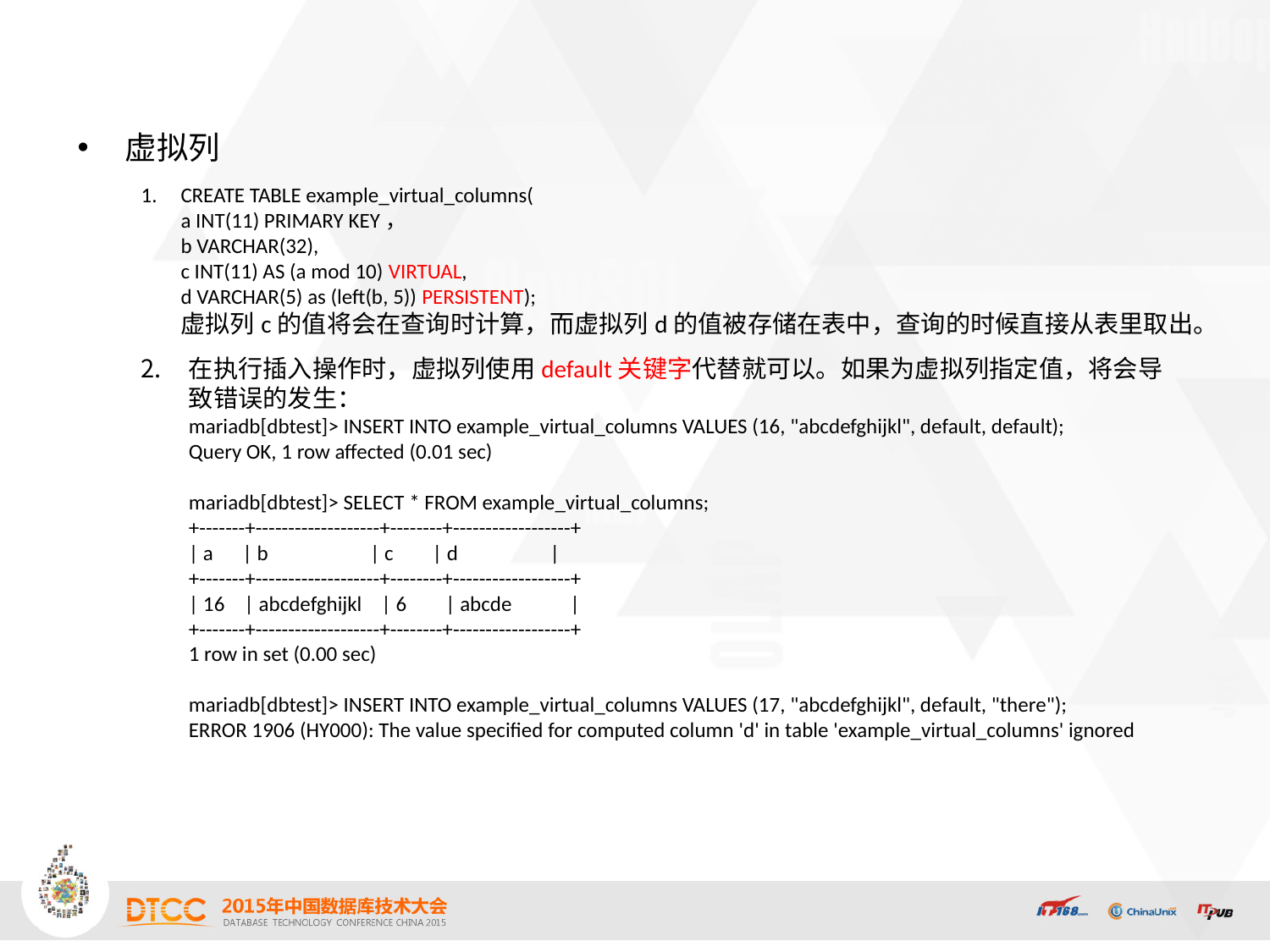

虚拟列
CREATE TABLE example_virtual_columns(
a INT(11) PRIMARY KEY，
b VARCHAR(32),
c INT(11) AS (a mod 10) VIRTUAL,
d VARCHAR(5) as (left(b, 5)) PERSISTENT);
虚拟列c的值将会在查询时计算，而虚拟列d的值被存储在表中，查询的时候直接从表里取出。
在执行插入操作时，虚拟列使用default关键字代替就可以。如果为虚拟列指定值，将会导
致错误的发生：
mariadb[dbtest]> INSERT INTO example_virtual_columns VALUES (16, "abcdefghijkl", default, default);
Query OK, 1 row affected (0.01 sec)
mariadb[dbtest]> SELECT * FROM example_virtual_columns;
+-------+-------------------+--------+------------------+
| a      | b                     | c        | d                   |
+-------+-------------------+--------+------------------+
| 16    | abcdefghijkl    | 6        | abcde            |
+-------+-------------------+--------+------------------+
1 row in set (0.00 sec)
mariadb[dbtest]> INSERT INTO example_virtual_columns VALUES (17, "abcdefghijkl", default, "there");
ERROR 1906 (HY000): The value specified for computed column 'd' in table 'example_virtual_columns' ignored